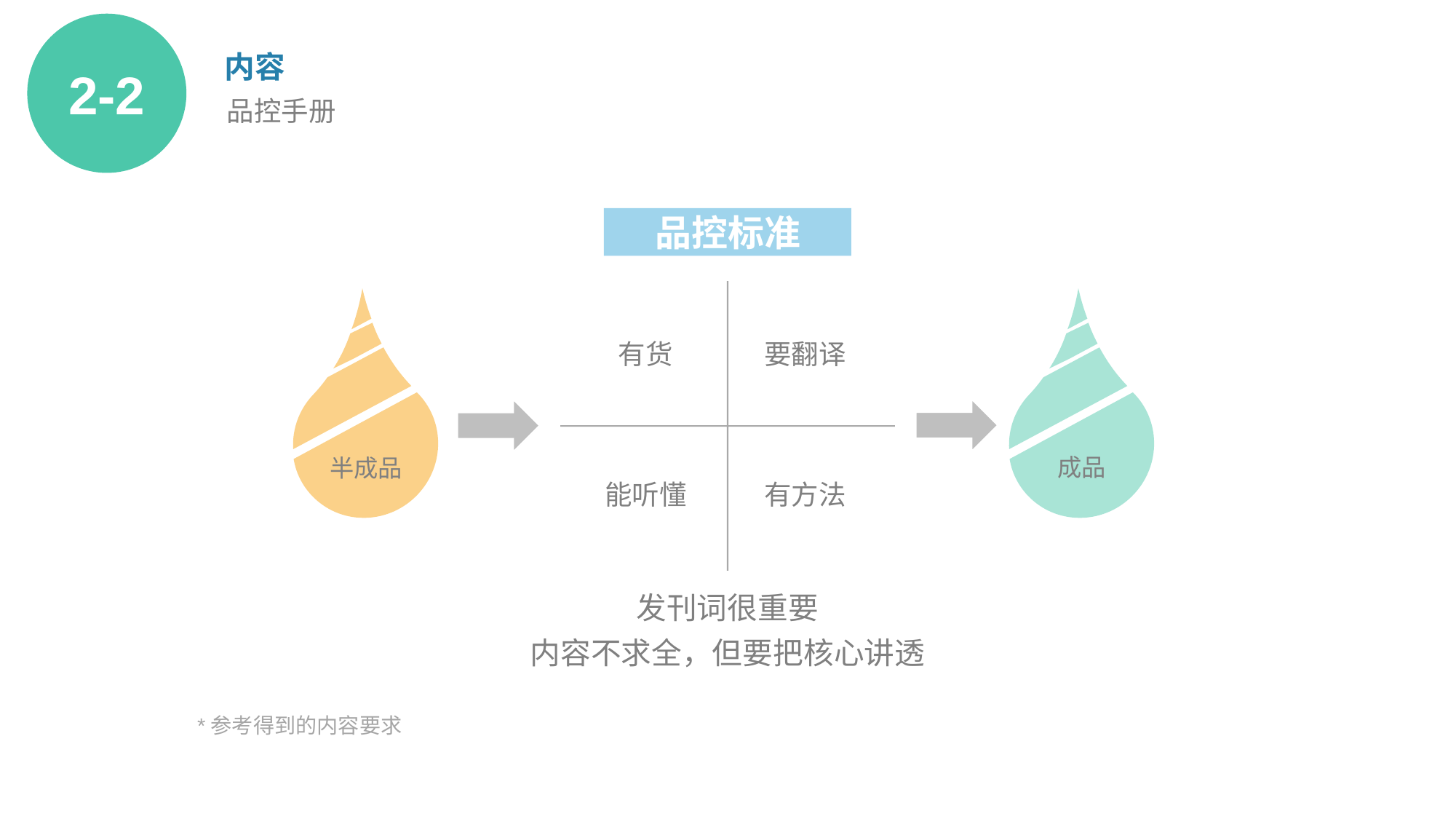

2-2
内容
品控手册
品控标准

有货
要翻译

成品
半成品
能听懂
有方法
发刊词很重要
内容不求全，但要把核心讲透
*参考得到的内容要求